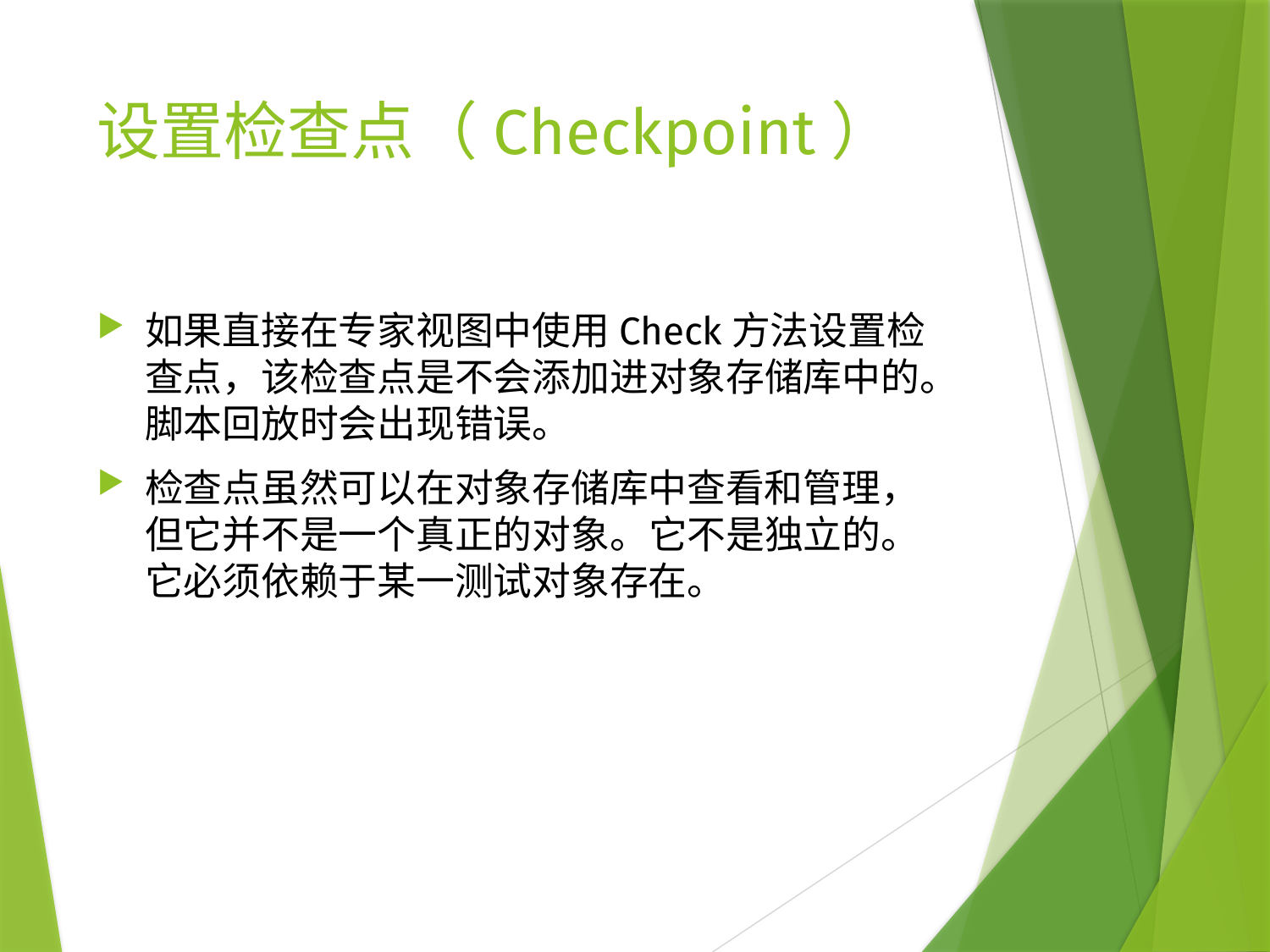

# 设置检查点（Checkpoint）
如果直接在专家视图中使用Check方法设置检查点，该检查点是不会添加进对象存储库中的。脚本回放时会出现错误。
检查点虽然可以在对象存储库中查看和管理，但它并不是一个真正的对象。它不是独立的。它必须依赖于某一测试对象存在。